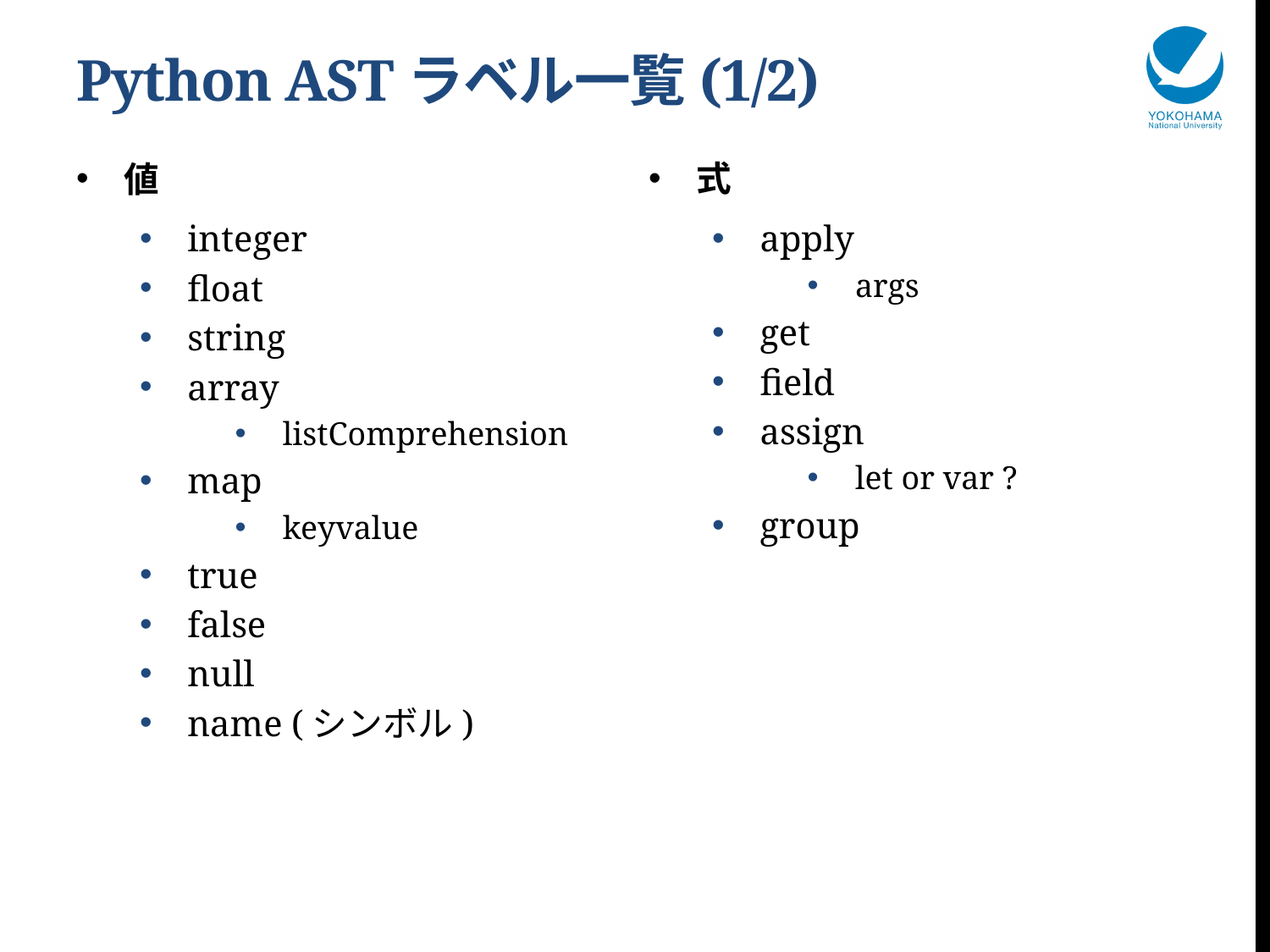

# Python ASTラベル一覧(1/2)
値
integer
float
string
array
listComprehension
map
keyvalue
true
false
null
name (シンボル)

式
apply
args
get
field
assign
let or var ?
group